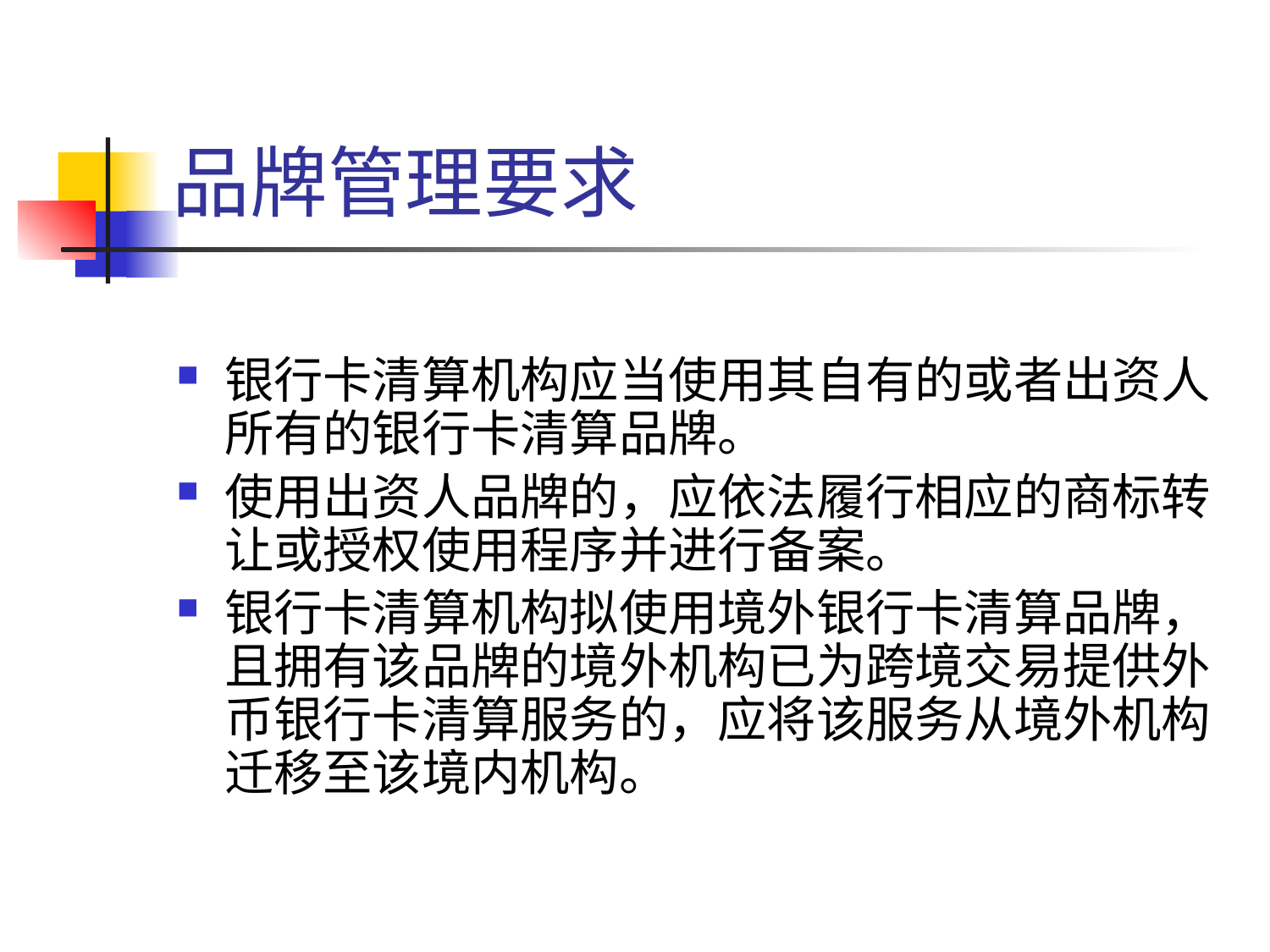

# 品牌管理要求

银行卡清算机构应当使用其自有的或者出资人所有的银行卡清算品牌。
使用出资人品牌的，应依法履行相应的商标转让或授权使用程序并进行备案。
银行卡清算机构拟使用境外银行卡清算品牌，且拥有该品牌的境外机构已为跨境交易提供外币银行卡清算服务的，应将该服务从境外机构迁移至该境内机构。